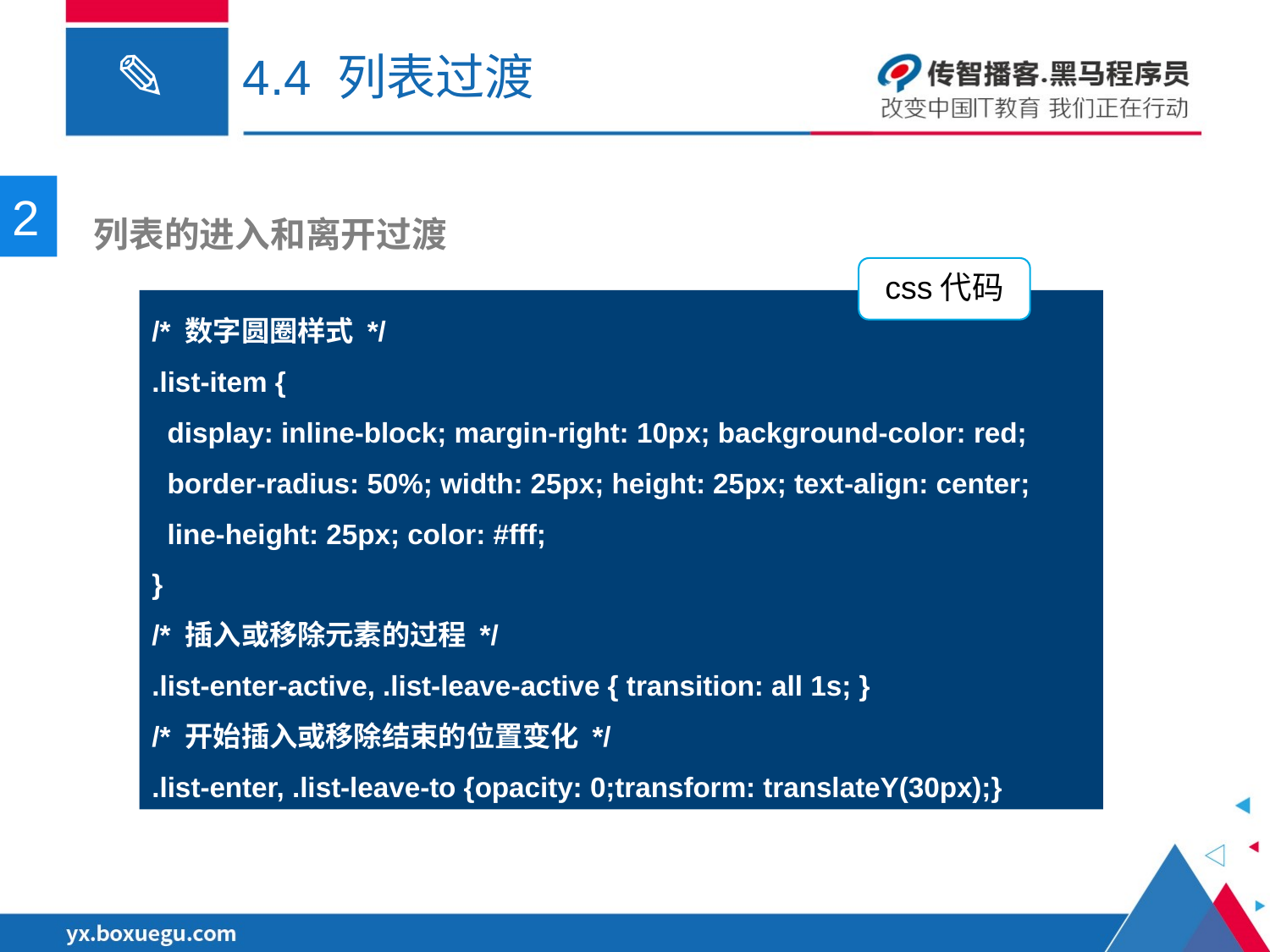

# 4.4 列表过渡

2
  列表的进入和离开过渡
css代码
/* 数字圆圈样式 */
.list-item {
  display: inline-block; margin-right: 10px; background-color: red;
  border-radius: 50%; width: 25px; height: 25px; text-align: center;
  line-height: 25px; color: #fff;
}
/* 插入或移除元素的过程 */
.list-enter-active, .list-leave-active { transition: all 1s; }
/* 开始插入或移除结束的位置变化 */
.list-enter, .list-leave-to {opacity: 0;transform: translateY(30px);}